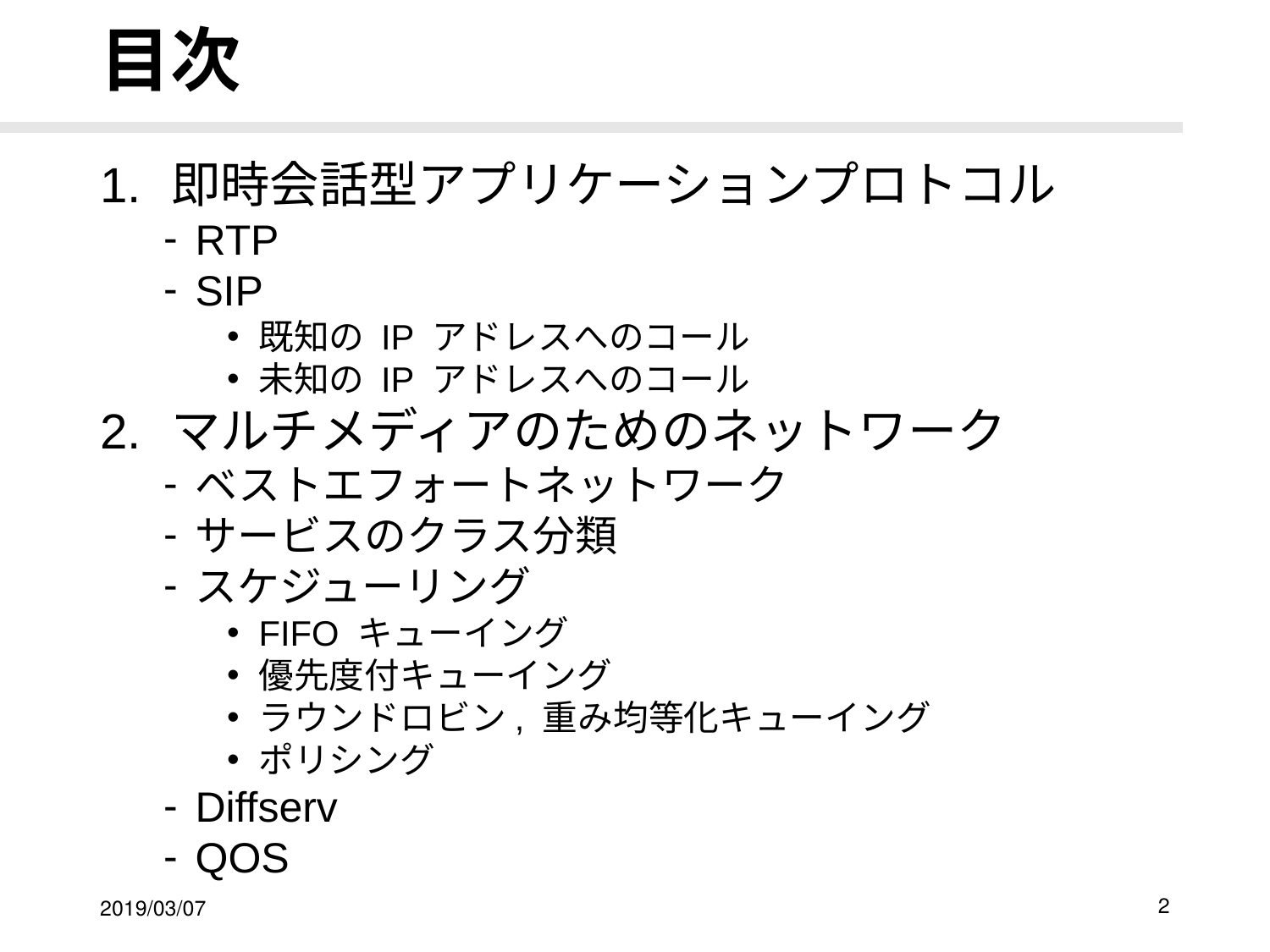

# 目次
即時会話型アプリケーションプロトコル
RTP
SIP
既知の IP アドレスへのコール
未知の IP アドレスへのコール
マルチメディアのためのネットワーク
ベストエフォートネットワーク
サービスのクラス分類
スケジューリング
FIFO キューイング
優先度付キューイング
ラウンドロビン, 重み均等化キューイング
ポリシング
Diffserv
QOS

2019/03/07
2